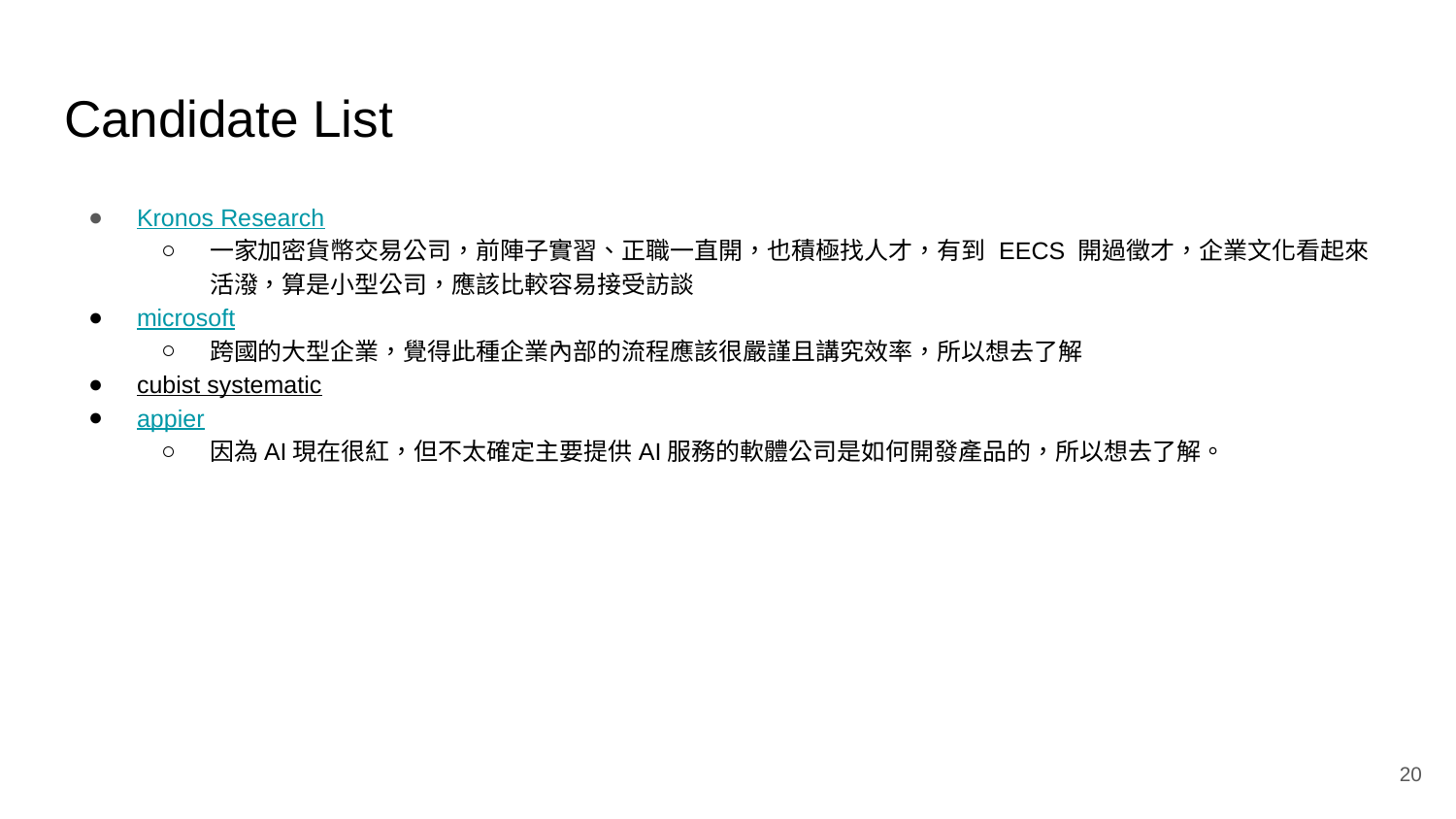

# Candidate List
Kronos Research
一家加密貨幣交易公司，前陣子實習、正職一直開，也積極找人才，有到 EECS 開過徵才，企業文化看起來活潑，算是小型公司，應該比較容易接受訪談
microsoft
跨國的大型企業，覺得此種企業內部的流程應該很嚴謹且講究效率，所以想去了解
cubist systematic
appier
因為AI現在很紅，但不太確定主要提供AI服務的軟體公司是如何開發產品的，所以想去了解。
20